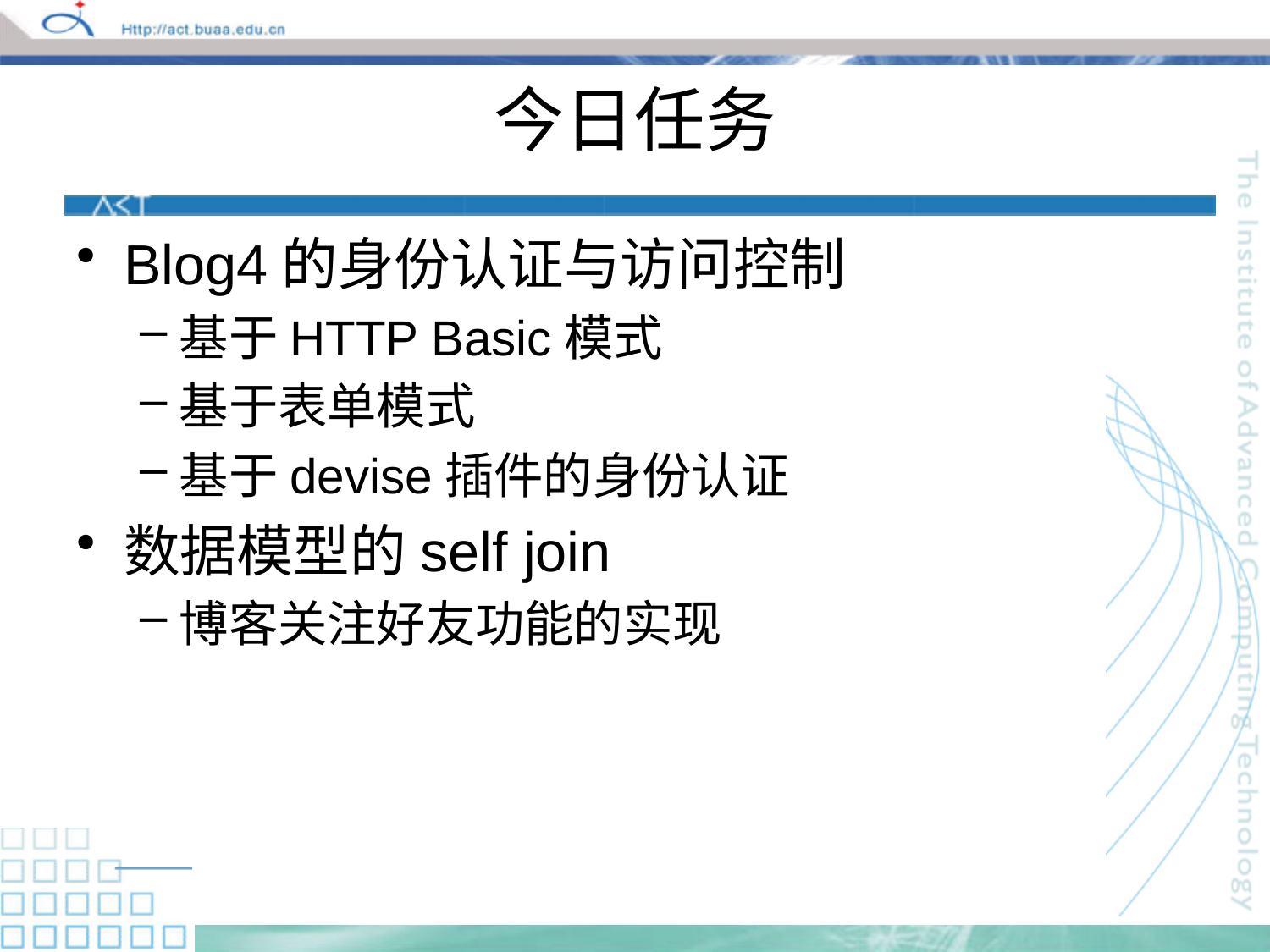

# 今日任务
Blog4的身份认证与访问控制
基于HTTP Basic模式
基于表单模式
基于devise插件的身份认证
数据模型的self join
博客关注好友功能的实现